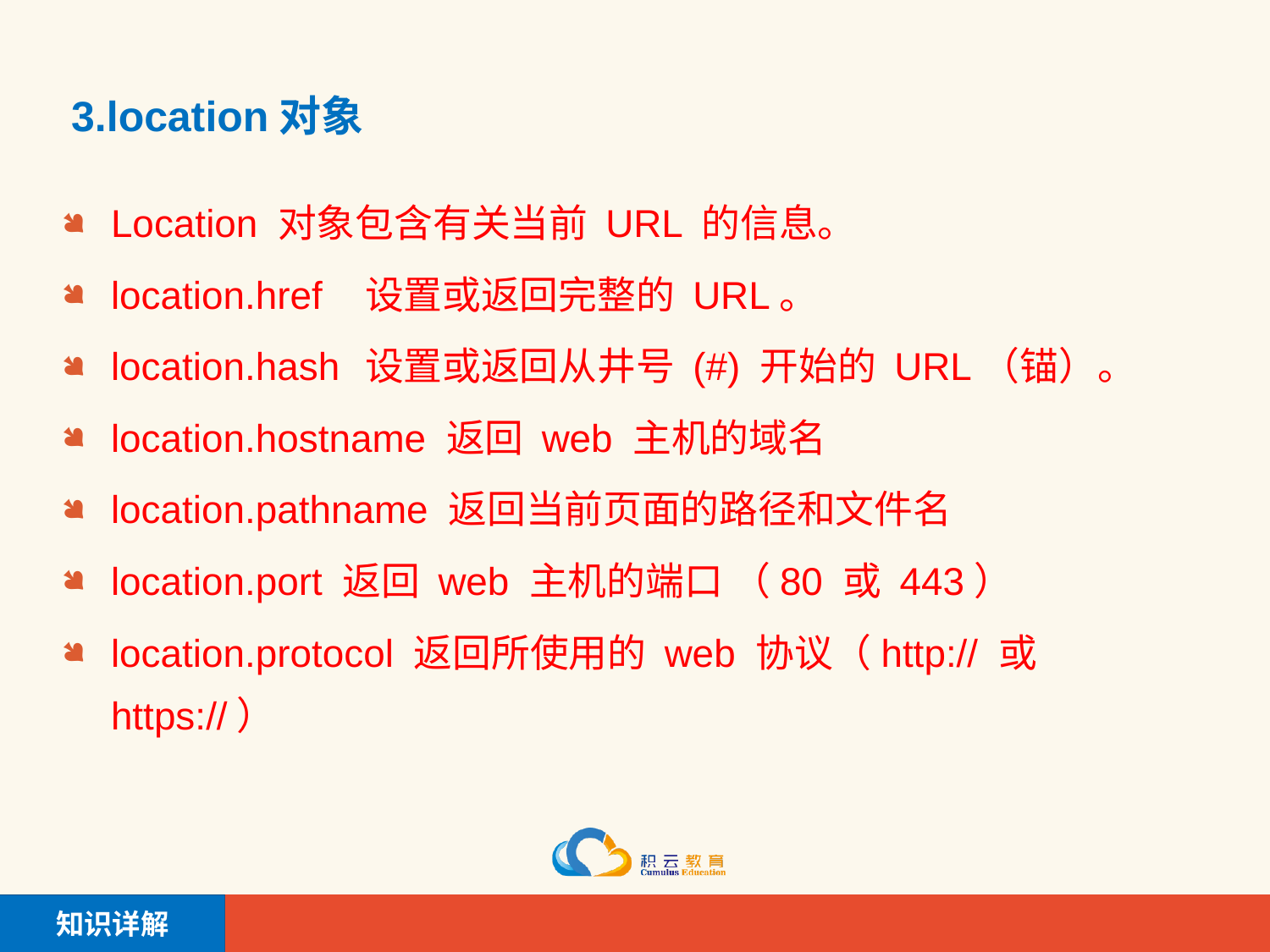

# 3.location对象
Location 对象包含有关当前 URL 的信息。
location.href	设置或返回完整的 URL。
location.hash	设置或返回从井号 (#) 开始的 URL（锚）。
location.hostname 返回 web 主机的域名
location.pathname 返回当前页面的路径和文件名
location.port 返回 web 主机的端口 （80 或 443）
location.protocol 返回所使用的 web 协议（http:// 或 https://）